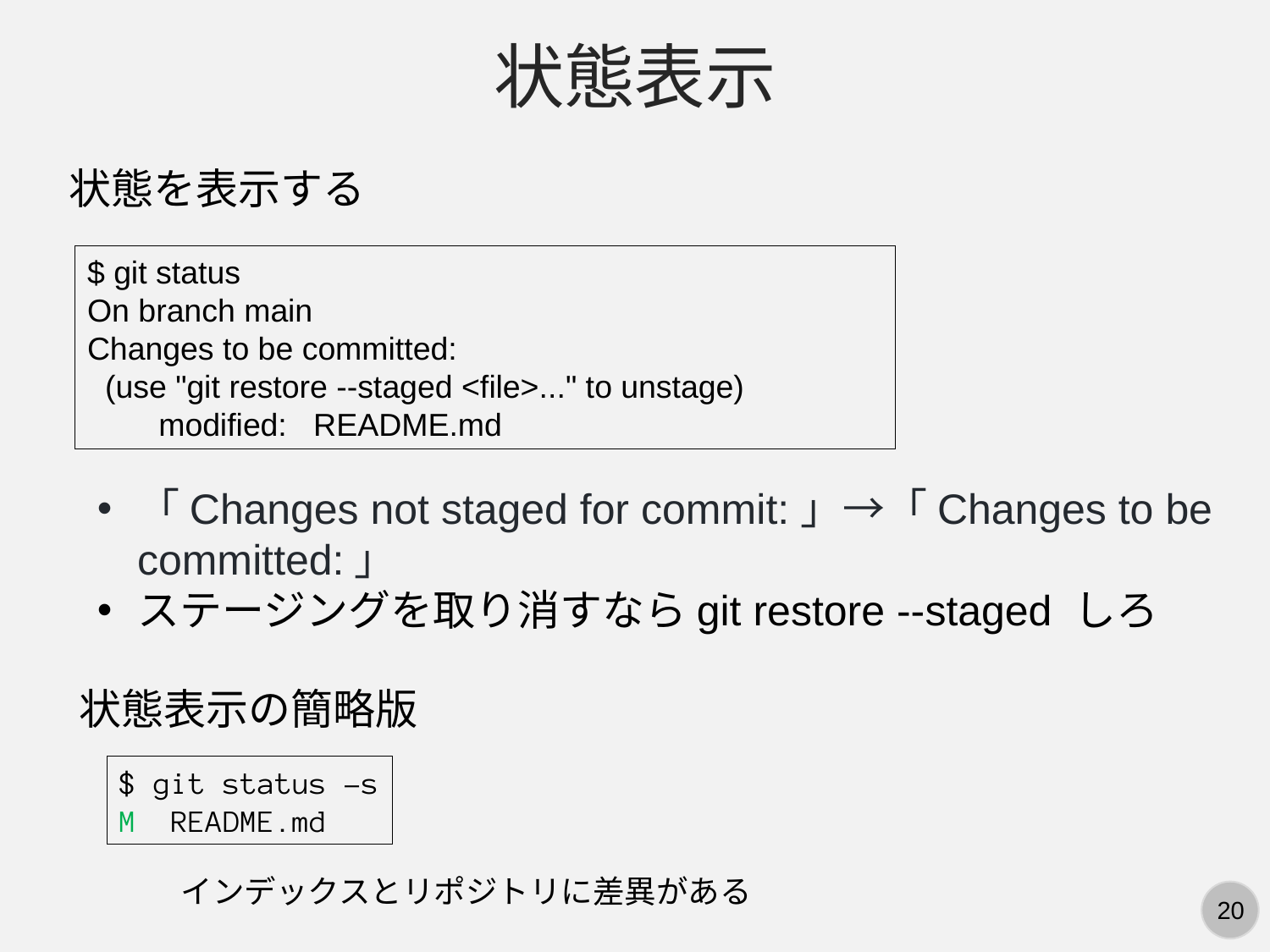

状態表示
状態を表示する
$ git status
On branch main
Changes to be committed:
  (use "git restore --staged <file>..." to unstage)
        modified:   README.md
「Changes not staged for commit:」→「Changes to be committed:」
ステージングを取り消すならgit restore --staged しろ
状態表示の簡略版

$ git status -s
M  README.md
インデックスとリポジトリに差異がある